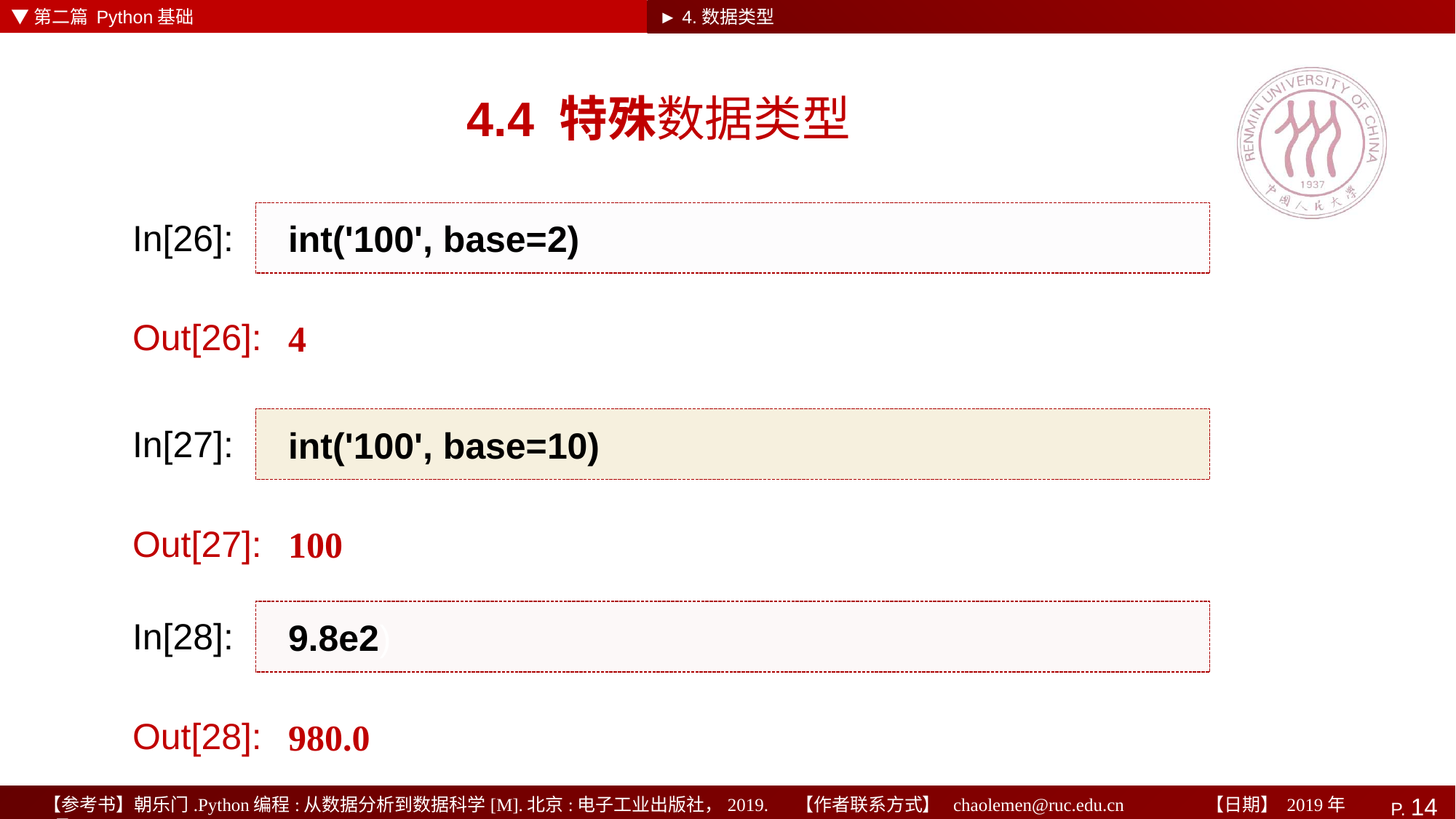

▼第二篇 Python基础
► 4.数据类型
# 4.4 特殊数据类型
int('100', base=2)
In[26]:
4
Out[26]:
int('100', base=10)
In[27]:
100
Out[27]:
9.8e2)
In[28]:
980.0
Out[28]: